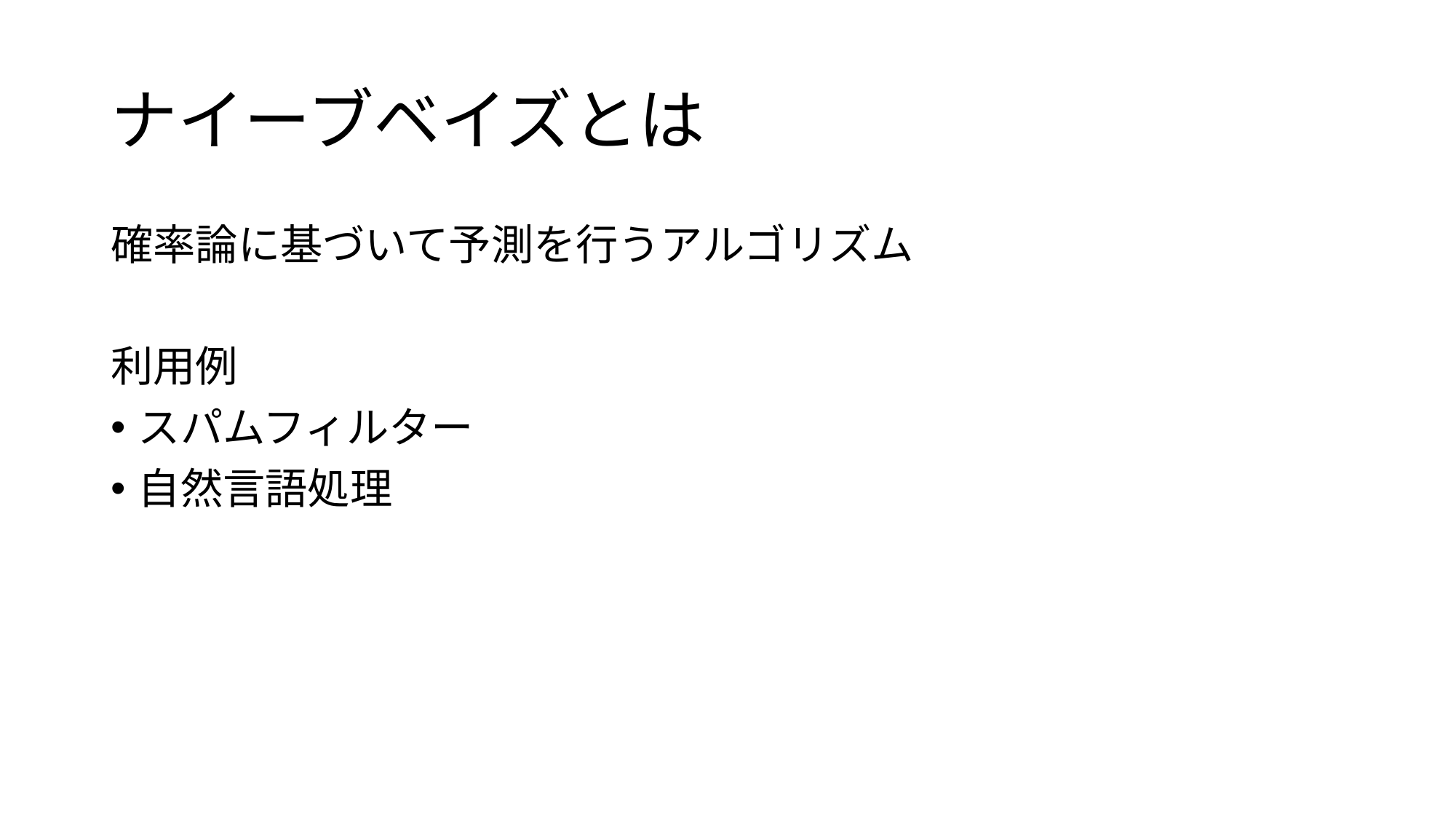

# ナイーブベイズとは
確率論に基づいて予測を行うアルゴリズム

利用例
スパムフィルター
自然言語処理